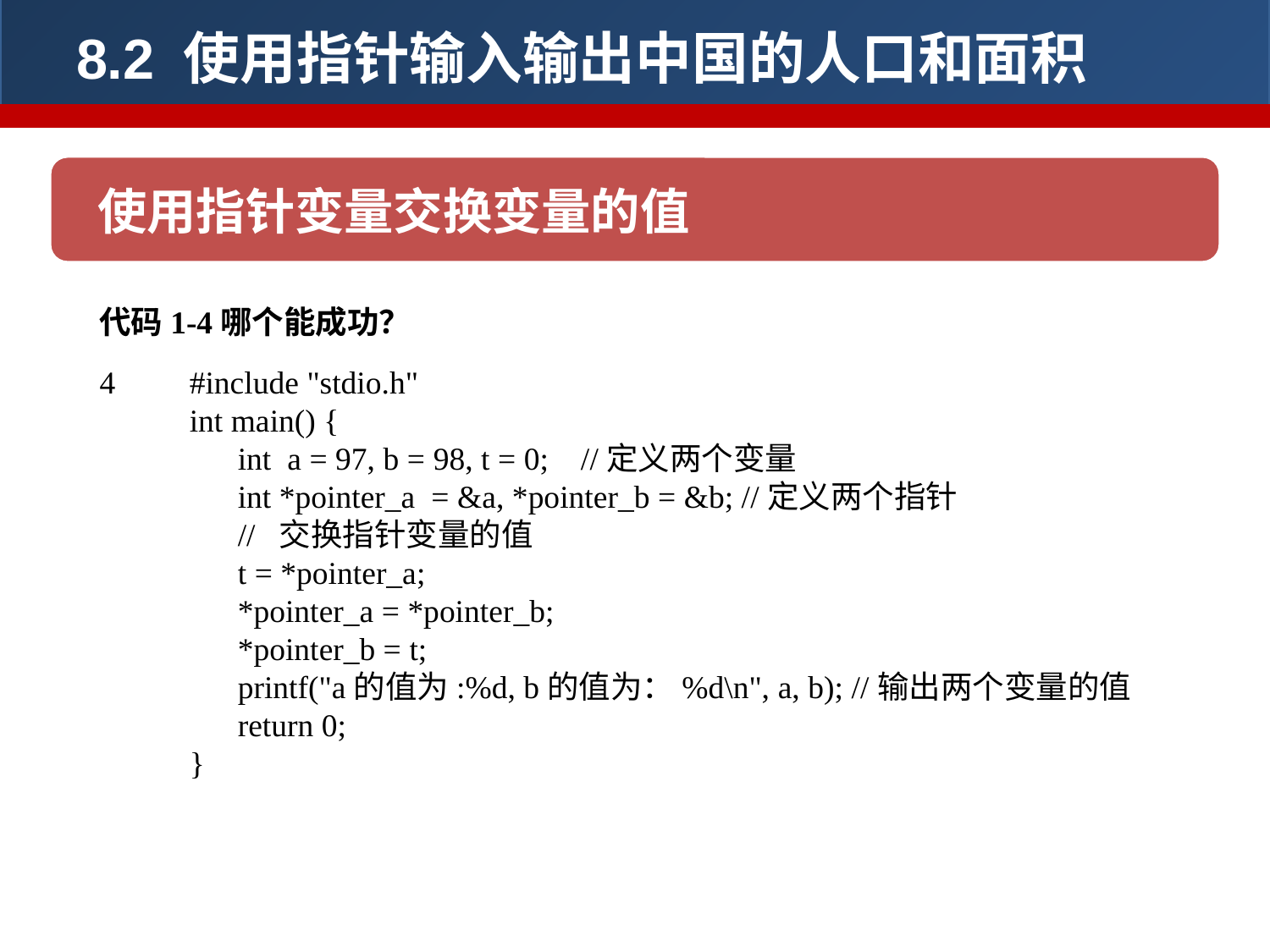

8.2 使用指针输入输出中国的人口和面积
使用指针变量交换变量的值
代码1-4哪个能成功？
4	#include "stdio.h"
	int main() {
	      int  a = 97, b = 98, t = 0;    //定义两个变量
	      int *pointer_a  = &a, *pointer_b = &b; //定义两个指针
	      //  交换指针变量的值
	      t = *pointer_a;
	      *pointer_a = *pointer_b;
	      *pointer_b = t;
	      printf("a的值为:%d, b的值为：%d\n", a, b); //输出两个变量的值
	      return 0;
	}